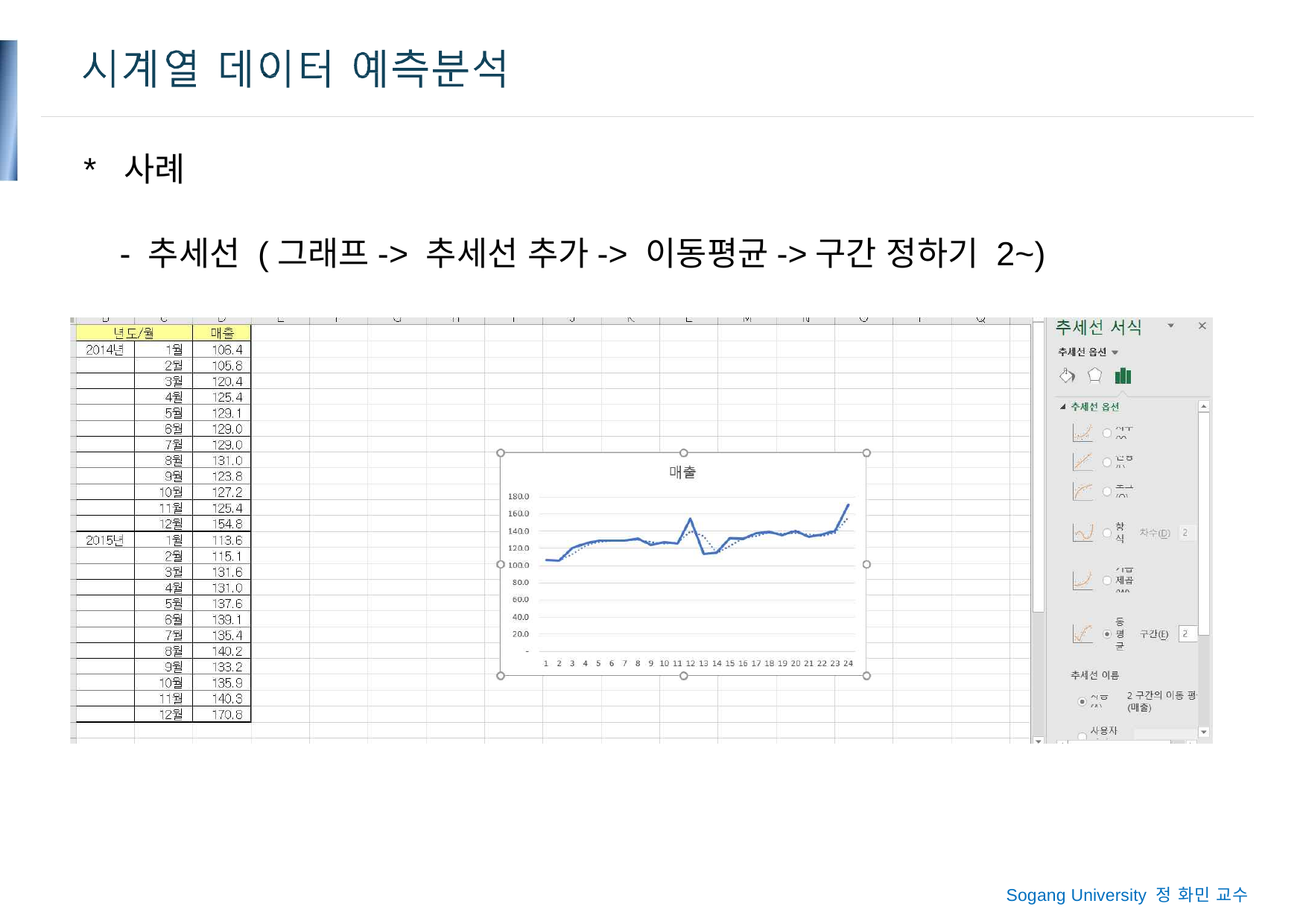

*	사례

- 추세선 (그래프-> 추세선 추가-> 이동평균->구간 정하기 2~)

Sogang University 정 화민 교수